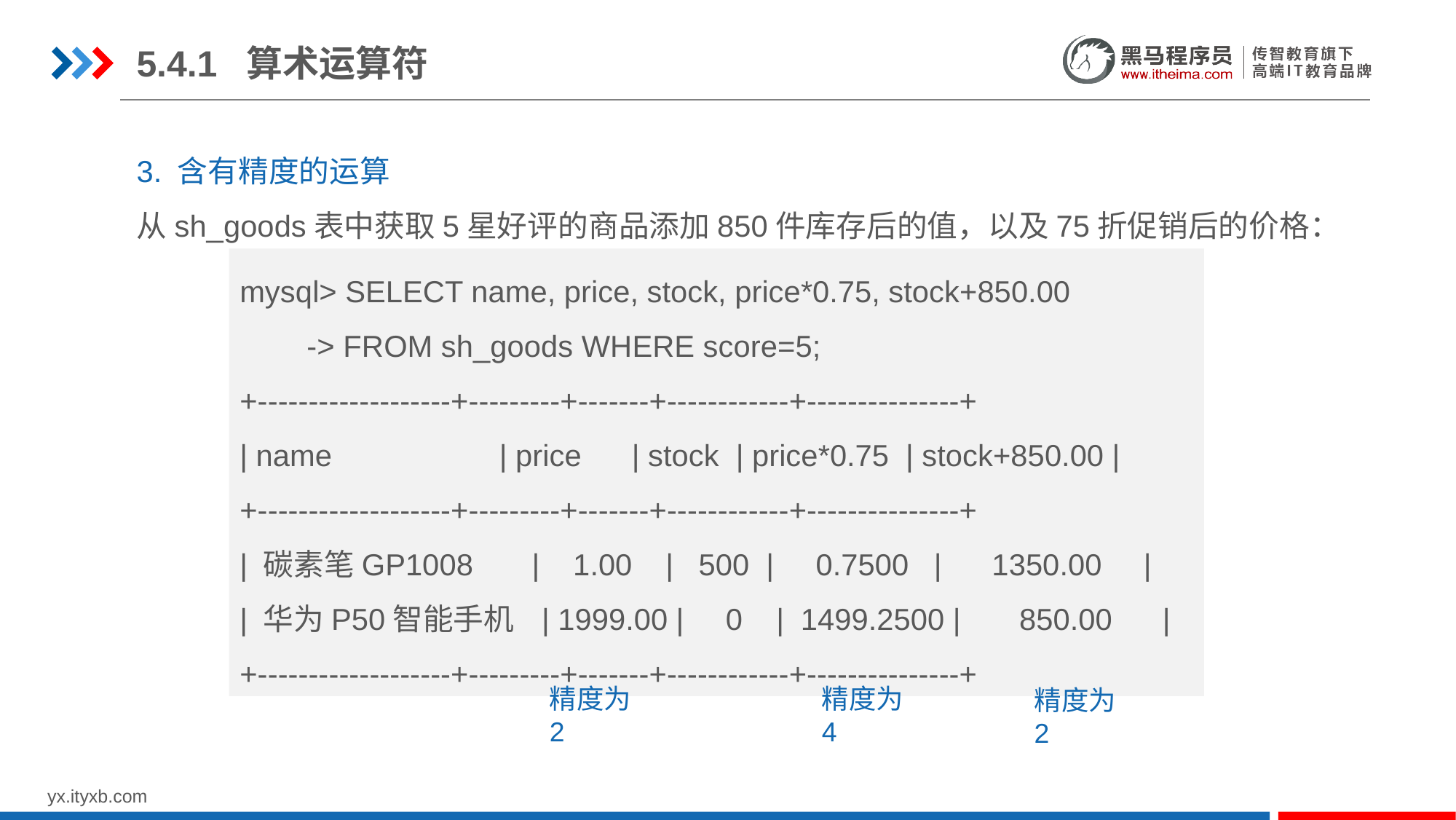

5.4.1  算术运算符
3. 含有精度的运算
从sh_goods表中获取5星好评的商品添加850件库存后的值，以及75折促销后的价格：
mysql> SELECT name, price, stock, price*0.75, stock+850.00
        -> FROM sh_goods WHERE score=5;
+-------------------+---------+-------+------------+---------------+
| name                    | price      | stock  | price*0.75  | stock+850.00 |
+-------------------+---------+-------+------------+---------------+
| 碳素笔GP1008       |    1.00    |   500  |     0.7500   |      1350.00     |
| 华为P50智能手机   | 1999.00 |     0    |  1499.2500 |       850.00      |
+-------------------+---------+-------+------------+---------------+
精度为2
精度为4
精度为2